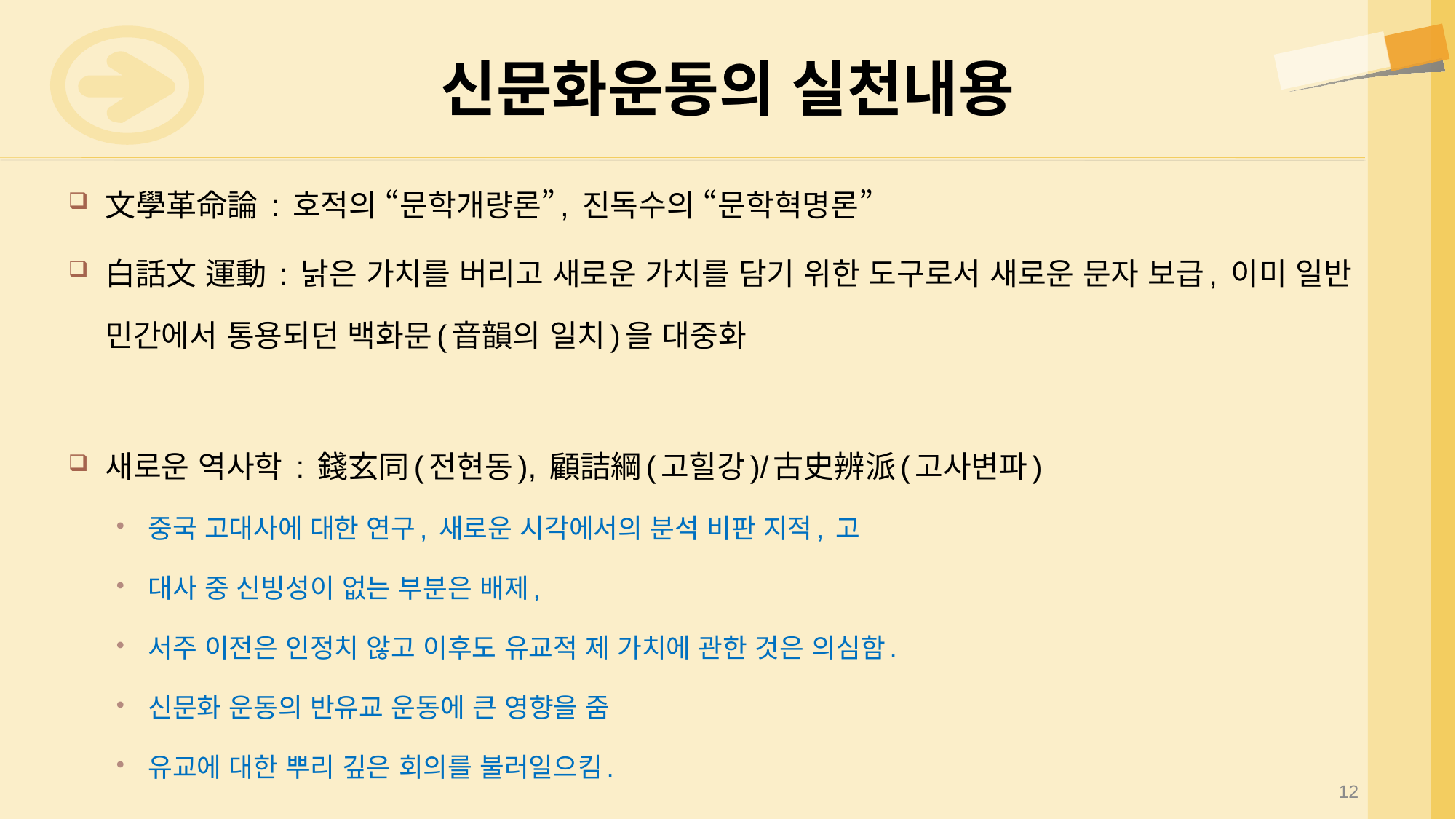

# 신문화운동의 실천내용
文學革命論 : 호적의 “문학개량론”, 진독수의 “문학혁명론”
白話文 運動 : 낡은 가치를 버리고 새로운 가치를 담기 위한 도구로서 새로운 문자 보급, 이미 일반 민간에서 통용되던 백화문(音韻의 일치)을 대중화
새로운 역사학 : 錢玄同(전현동), 顧詰綱(고힐강)/古史辨派(고사변파)
중국 고대사에 대한 연구, 새로운 시각에서의 분석 비판 지적, 고
대사 중 신빙성이 없는 부분은 배제,
서주 이전은 인정치 않고 이후도 유교적 제 가치에 관한 것은 의심함.
신문화 운동의 반유교 운동에 큰 영향을 줌
유교에 대한 뿌리 깊은 회의를 불러일으킴.

12